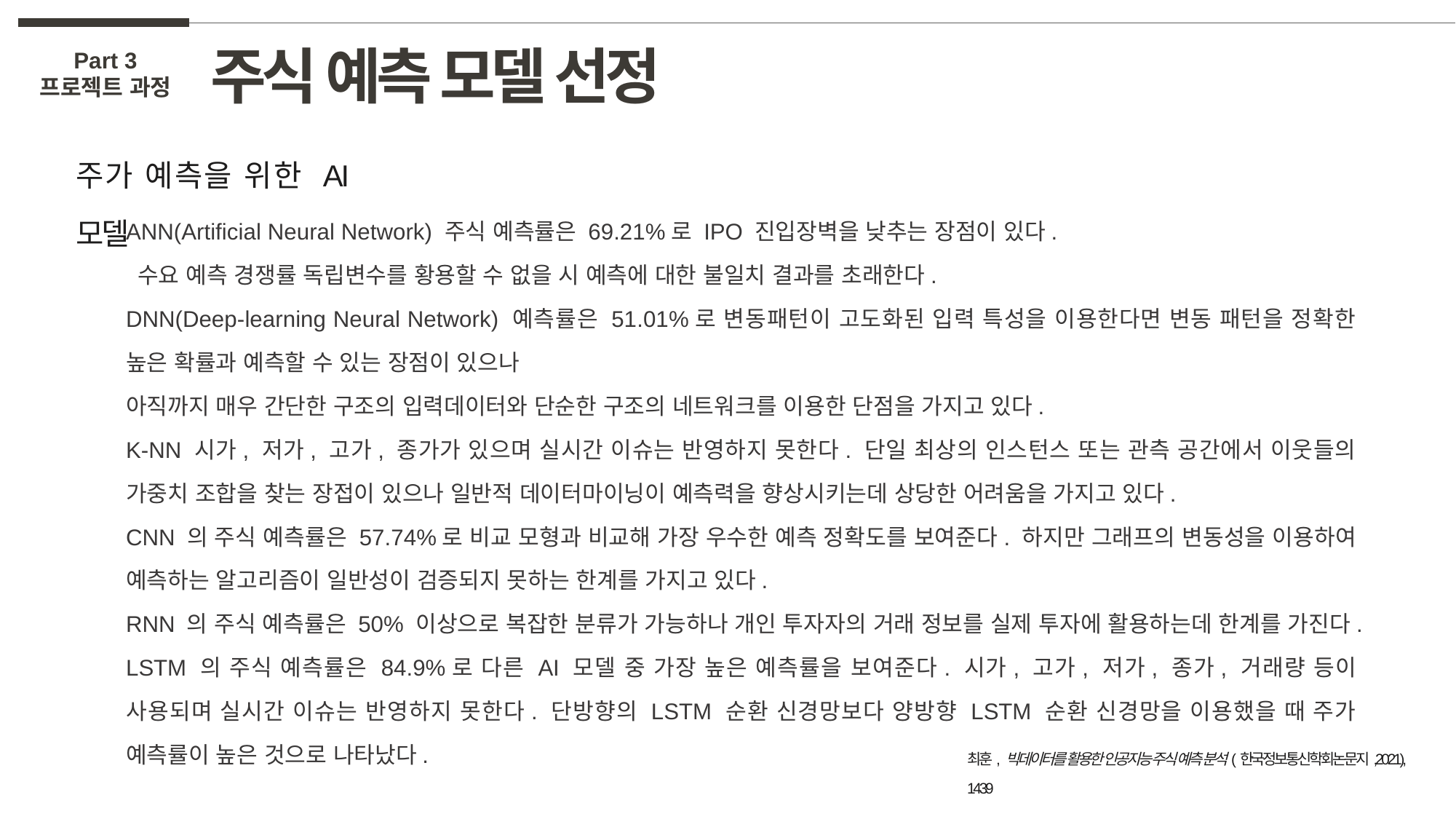

주식 예측 모델 선정
Part 3
프로젝트 과정
주가 예측을 위한 AI 모델
ANN(Artificial Neural Network) 주식 예측률은 69.21%로 IPO 진입장벽을 낮추는 장점이 있다.
 수요 예측 경쟁률 독립변수를 황용할 수 없을 시 예측에 대한 불일치 결과를 초래한다.
DNN(Deep-learning Neural Network) 예측률은 51.01%로 변동패턴이 고도화된 입력 특성을 이용한다면 변동 패턴을 정확한 높은 확률과 예측할 수 있는 장점이 있으나
아직까지 매우 간단한 구조의 입력데이터와 단순한 구조의 네트워크를 이용한 단점을 가지고 있다.
K-NN 시가, 저가, 고가, 종가가 있으며 실시간 이슈는 반영하지 못한다. 단일 최상의 인스턴스 또는 관측 공간에서 이웃들의 가중치 조합을 찾는 장접이 있으나 일반적 데이터마이닝이 예측력을 향상시키는데 상당한 어려움을 가지고 있다.
CNN 의 주식 예측률은 57.74%로 비교 모형과 비교해 가장 우수한 예측 정확도를 보여준다. 하지만 그래프의 변동성을 이용하여 예측하는 알고리즘이 일반성이 검증되지 못하는 한계를 가지고 있다.
RNN 의 주식 예측률은 50% 이상으로 복잡한 분류가 가능하나 개인 투자자의 거래 정보를 실제 투자에 활용하는데 한계를 가진다.
LSTM 의 주식 예측률은 84.9%로 다른 AI 모델 중 가장 높은 예측률을 보여준다. 시가, 고가, 저가, 종가, 거래량 등이 사용되며 실시간 이슈는 반영하지 못한다. 단방향의 LSTM 순환 신경망보다 양방향 LSTM 순환 신경망을 이용했을 때 주가 예측률이 높은 것으로 나타났다.

최훈, 빅데이터를 활용한 인공지능 주식 예측 분석(한국정보통신학회논문지,2021), 1439